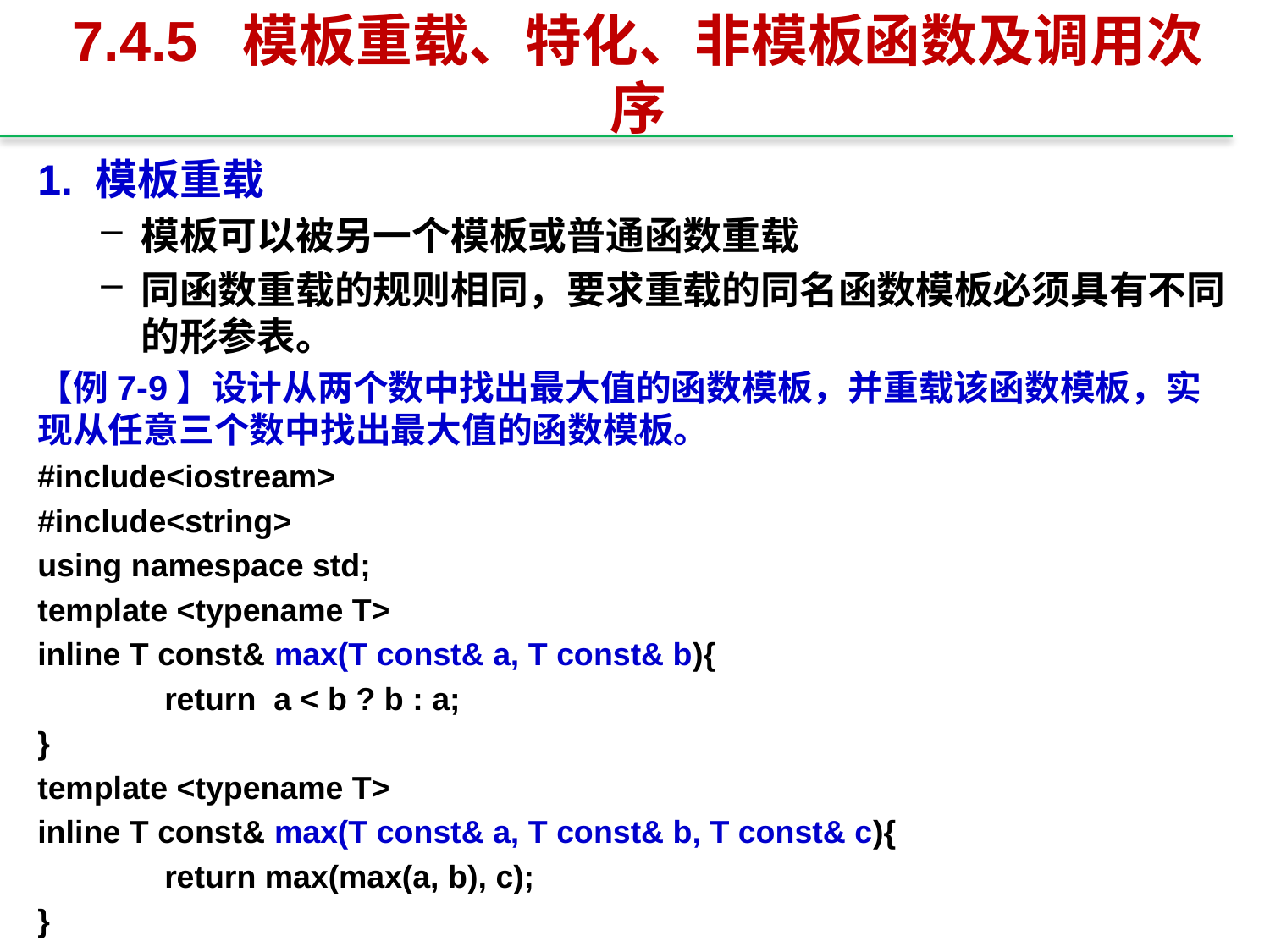

# 7.4.5  模板重载、特化、非模板函数及调用次序
1. 模板重载
模板可以被另一个模板或普通函数重载
同函数重载的规则相同，要求重载的同名函数模板必须具有不同的形参表。
【例7-9】设计从两个数中找出最大值的函数模板，并重载该函数模板，实现从任意三个数中找出最大值的函数模板。
#include<iostream>
#include<string>
using namespace std;
template <typename T>
inline T const& max(T const& a, T const& b){
	return  a < b ? b : a;
}
template <typename T>
inline T const& max(T const& a, T const& b, T const& c){
	return max(max(a, b), c);
}